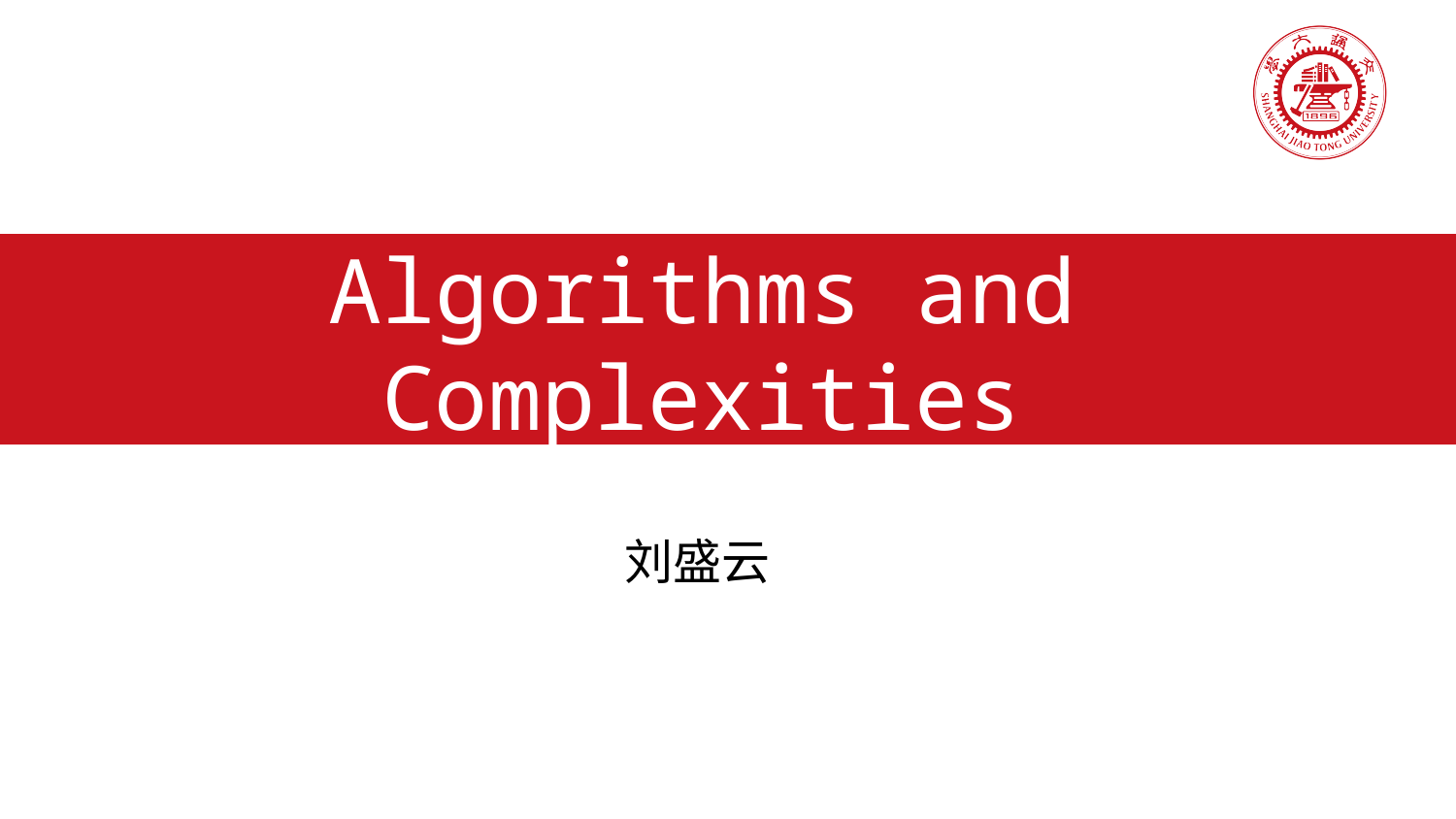

# Algorithms and Complexities DisAlg: Consensus variants
刘盛云